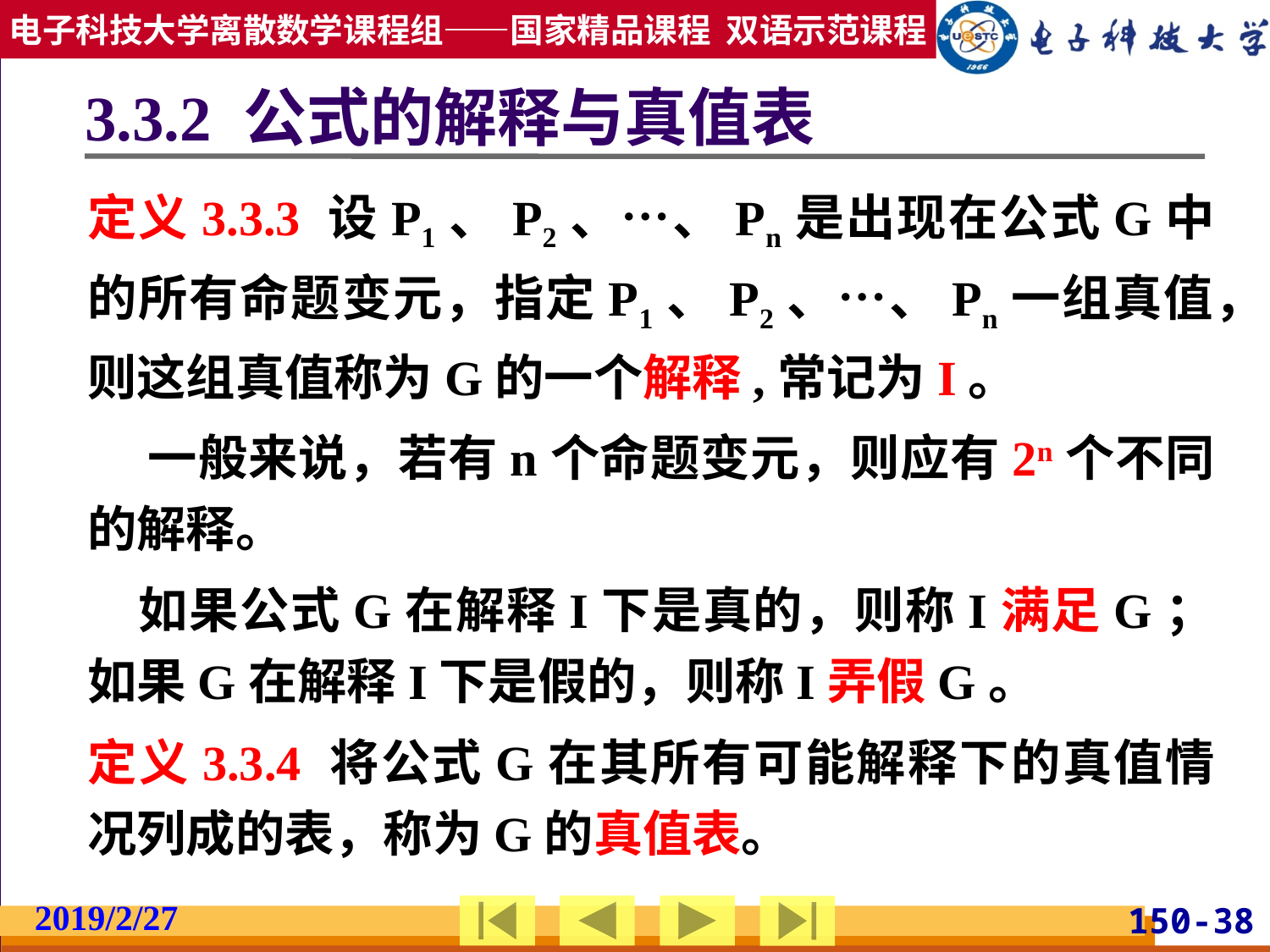

# 3.3.2 公式的解释与真值表
定义3.3.3 设P1、P2、…、Pn是出现在公式G中的所有命题变元，指定P1、P2、…、Pn一组真值，则这组真值称为G的一个解释,常记为I。
    一般来说，若有n个命题变元，则应有2n个不同的解释。
   如果公式G在解释I下是真的，则称I满足G；如果G在解释I下是假的，则称I弄假G。
定义3.3.4 将公式G在其所有可能解释下的真值情况列成的表，称为G的真值表。
2019/2/27